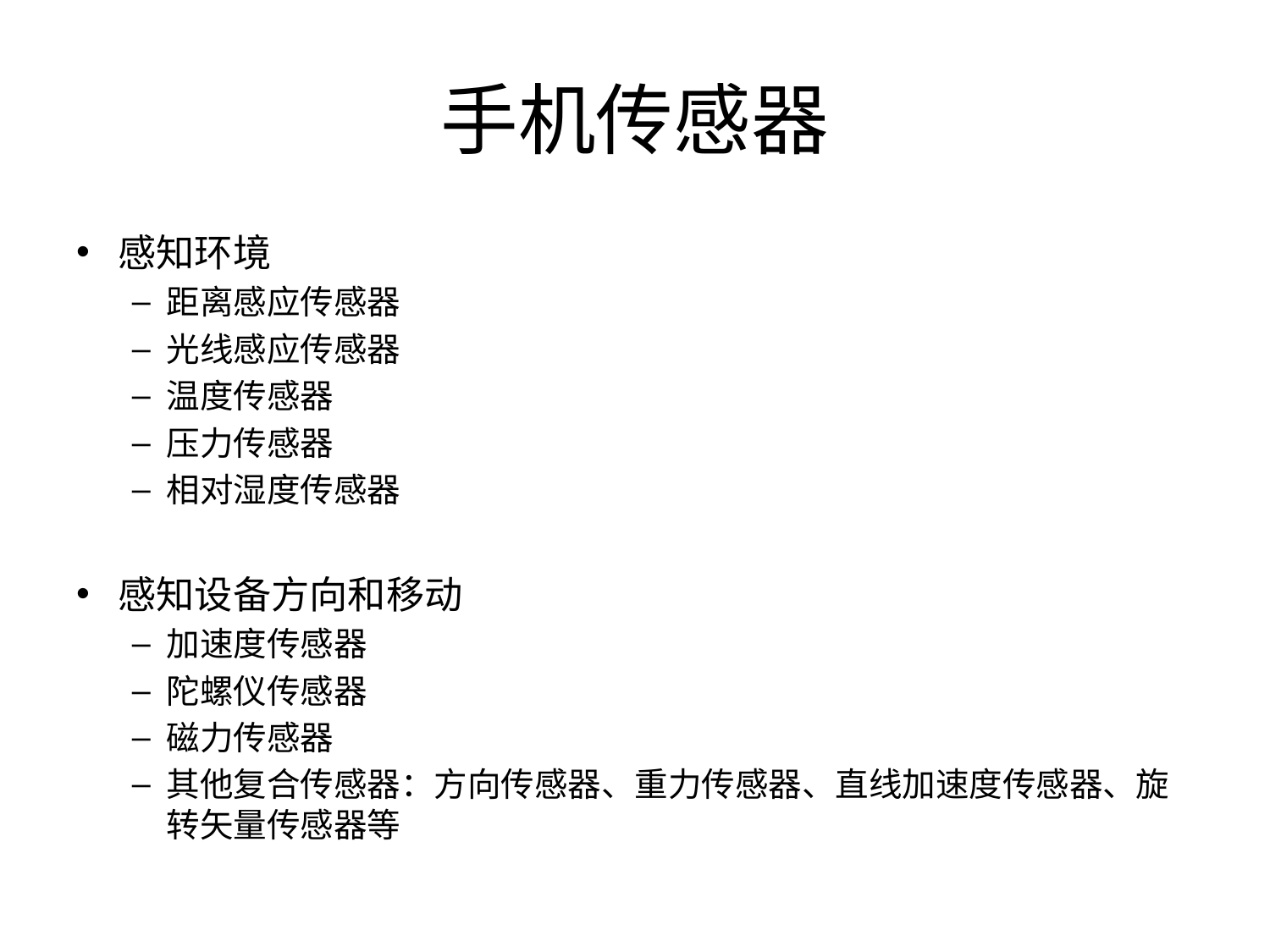

# 手机传感器
感知环境
距离感应传感器
光线感应传感器
温度传感器
压力传感器
相对湿度传感器

感知设备方向和移动
加速度传感器
陀螺仪传感器
磁力传感器
其他复合传感器：方向传感器、重力传感器、直线加速度传感器、旋转矢量传感器等